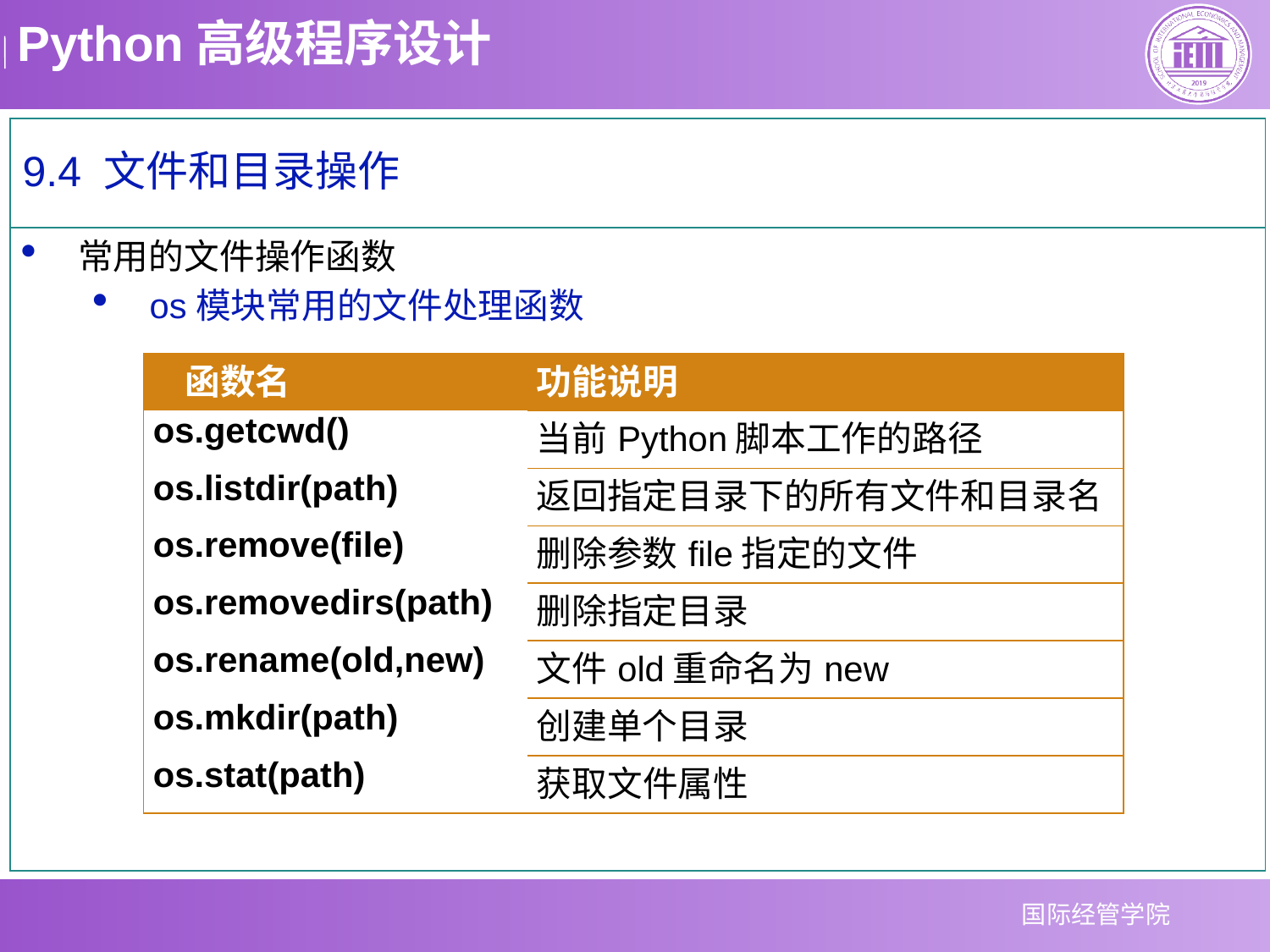

9.4 文件和目录操作
常用的文件操作函数
os模块常用的文件处理函数

| 函数名 | 功能说明 |
| --- | --- |
| os.getcwd() | 当前Python脚本工作的路径 |
| os.listdir(path) | 返回指定目录下的所有文件和目录名 |
| os.remove(file) | 删除参数file指定的文件 |
| os.removedirs(path) | 删除指定目录 |
| os.rename(old,new) | 文件old重命名为new |
| os.mkdir(path) | 创建单个目录 |
| os.stat(path) | 获取文件属性 |